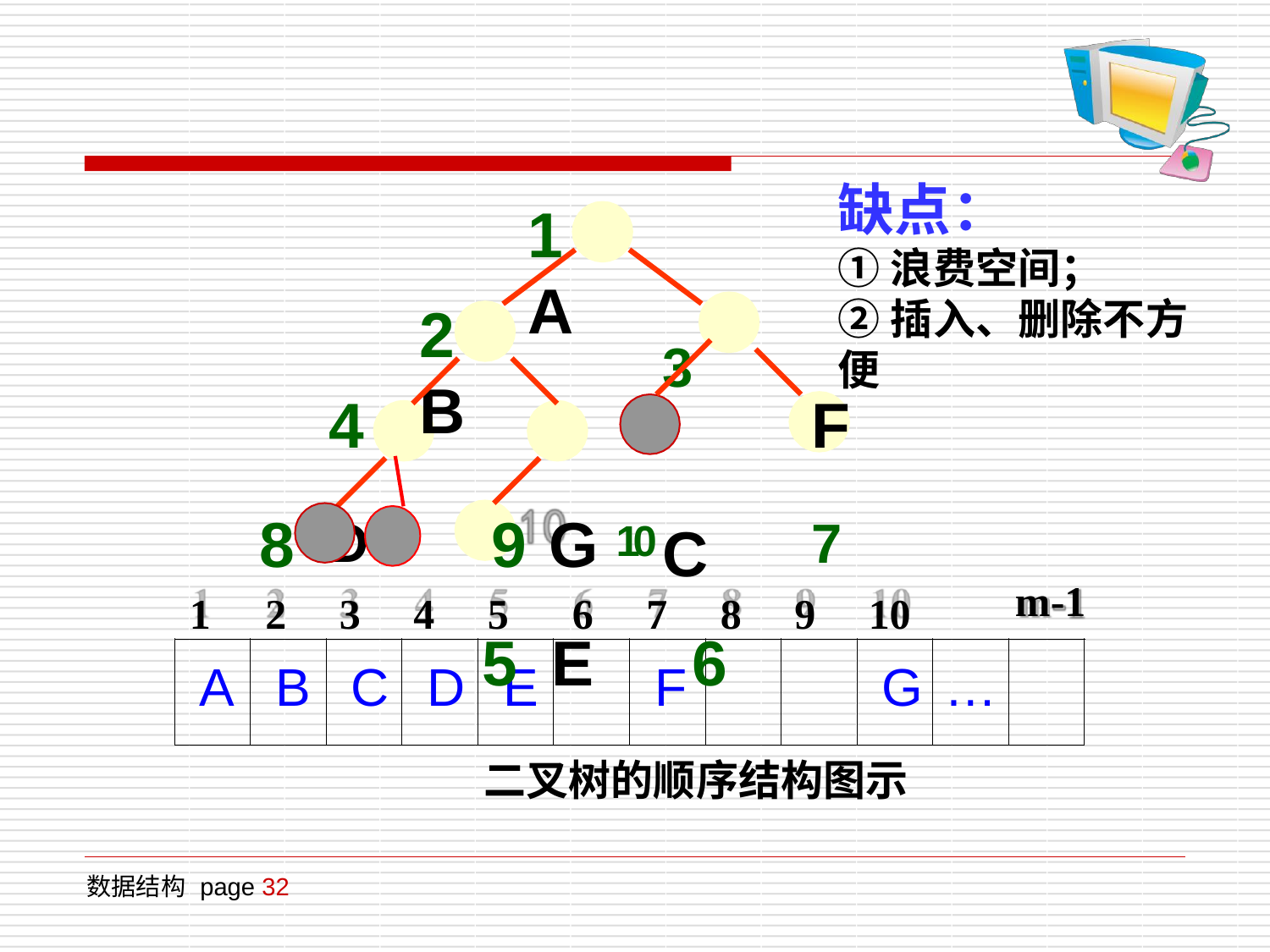

缺点：
①浪费空间；
②插入、删除不方便
# 1	A

3	C
5	E	6
2	B

4	D
F 7

8	9	G 10
1	2	3	4	5	6	7	8	9	10

m-1
| A | B | C | D | E |  | F |  |  | G | … |  |
| --- | --- | --- | --- | --- | --- | --- | --- | --- | --- | --- | --- |
二叉树的顺序结构图示

数据结构 page 32